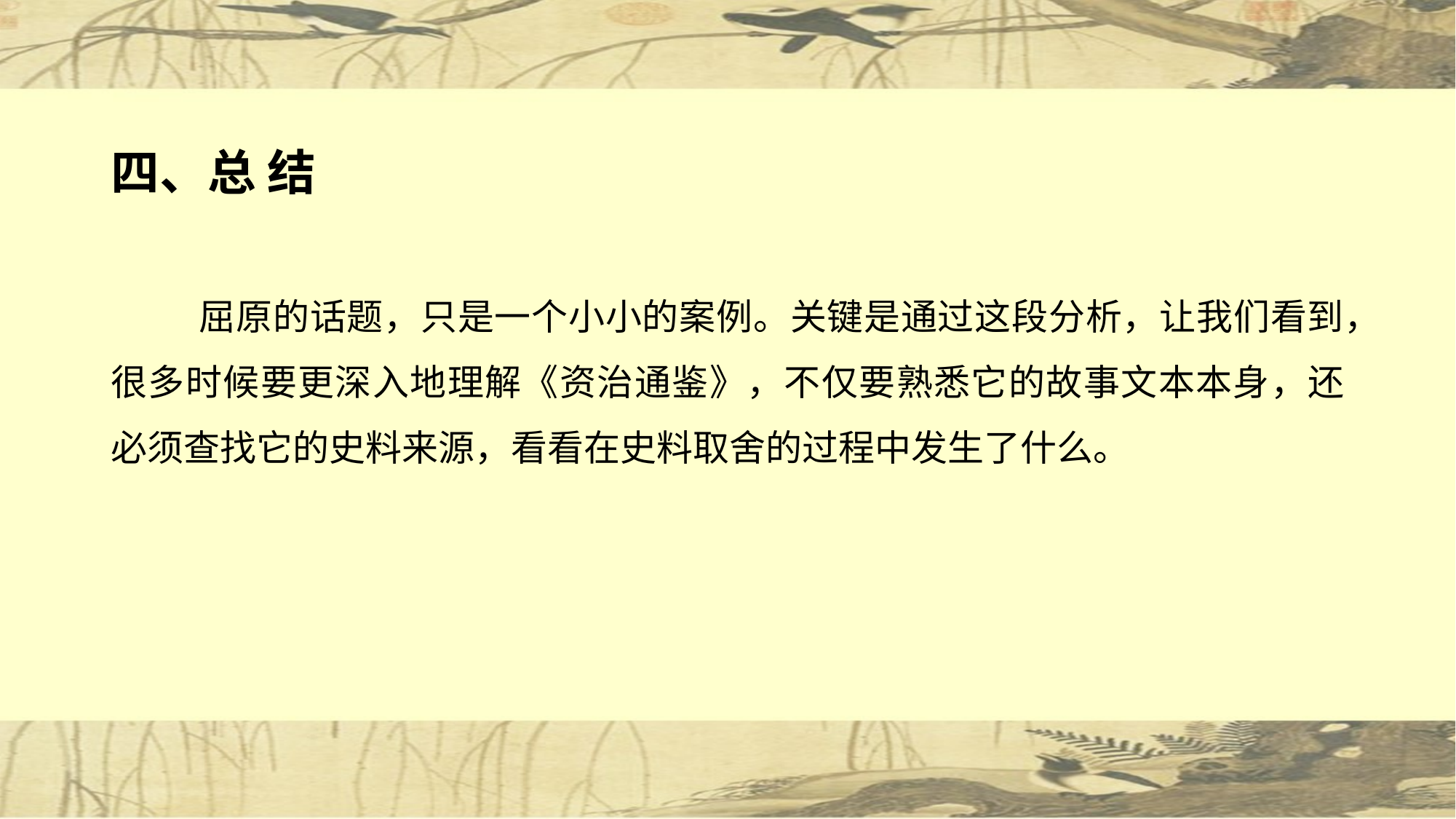

# 四、总 结
         屈原的话题，只是一个小小的案例。关键是通过这段分析，让我们看到，很多时候要更深入地理解《资治通鉴》，不仅要熟悉它的故事文本本身，还必须查找它的史料来源，看看在史料取舍的过程中发生了什么。